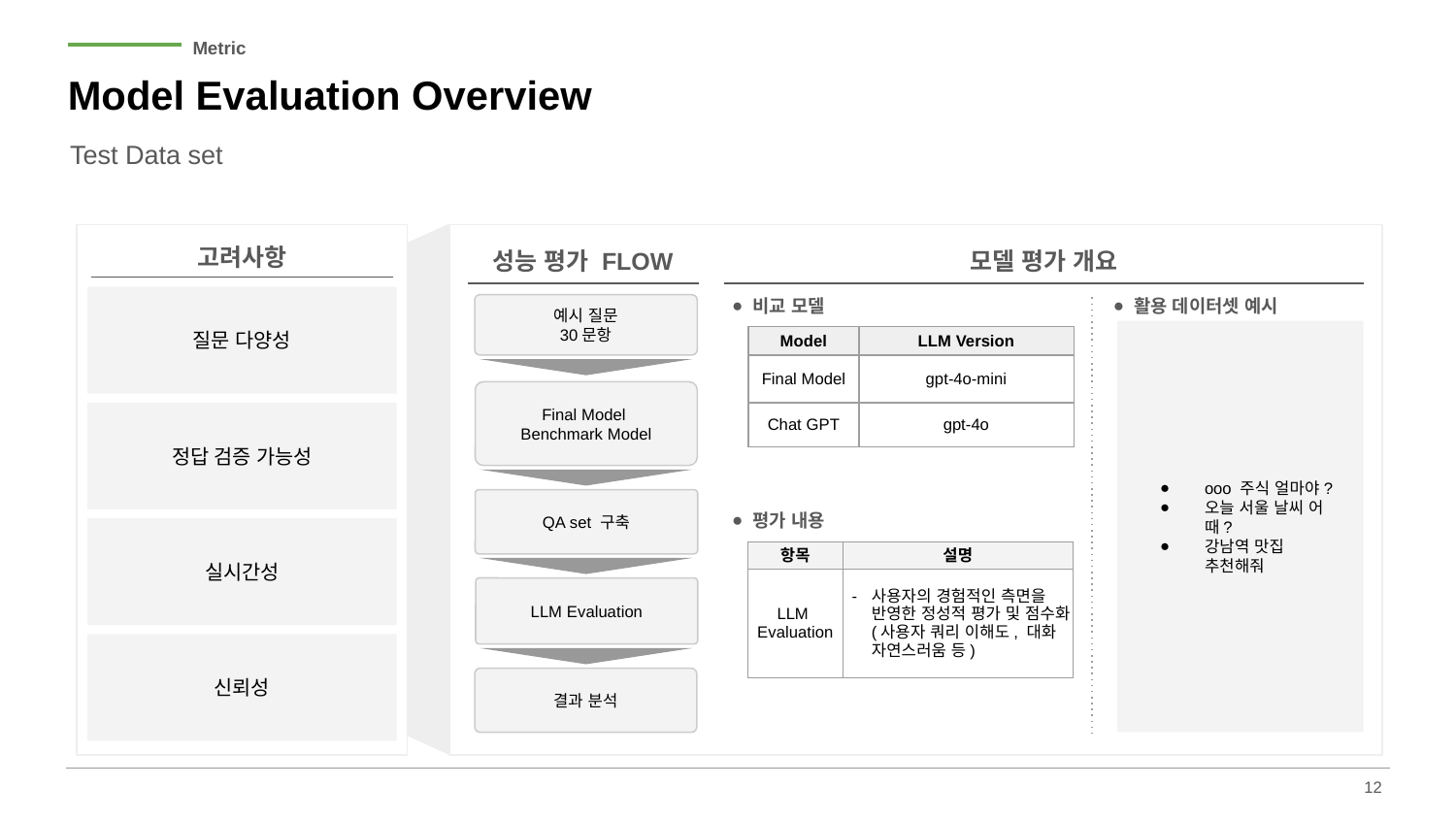

Metric
# Model Evaluation Overview
Test Data set
내용
내용
고려사항
성능 평가 FLOW
모델 평가 개요
질문 다양성
예시 질문
30문항
비교 모델
활용 데이터셋 예시
ooo 주식 얼마야?
오늘 서울 날씨 어때?
강남역 맛집 추천해줘
| Model | LLM Version |
| --- | --- |
| Final Model | gpt-4o-mini |
| Chat GPT | gpt-4o |

Final Model
Benchmark Model
정답 검증 가능성

QA set 구축
평가 내용
실시간성
| 항목 | 설명 |
| --- | --- |
| LLM Evaluation | 사용자의 경험적인 측면을 반영한 정성적 평가 및 점수화 (사용자 쿼리 이해도, 대화 자연스러움 등) |

LLM Evaluation
신뢰성

결과 분석
12